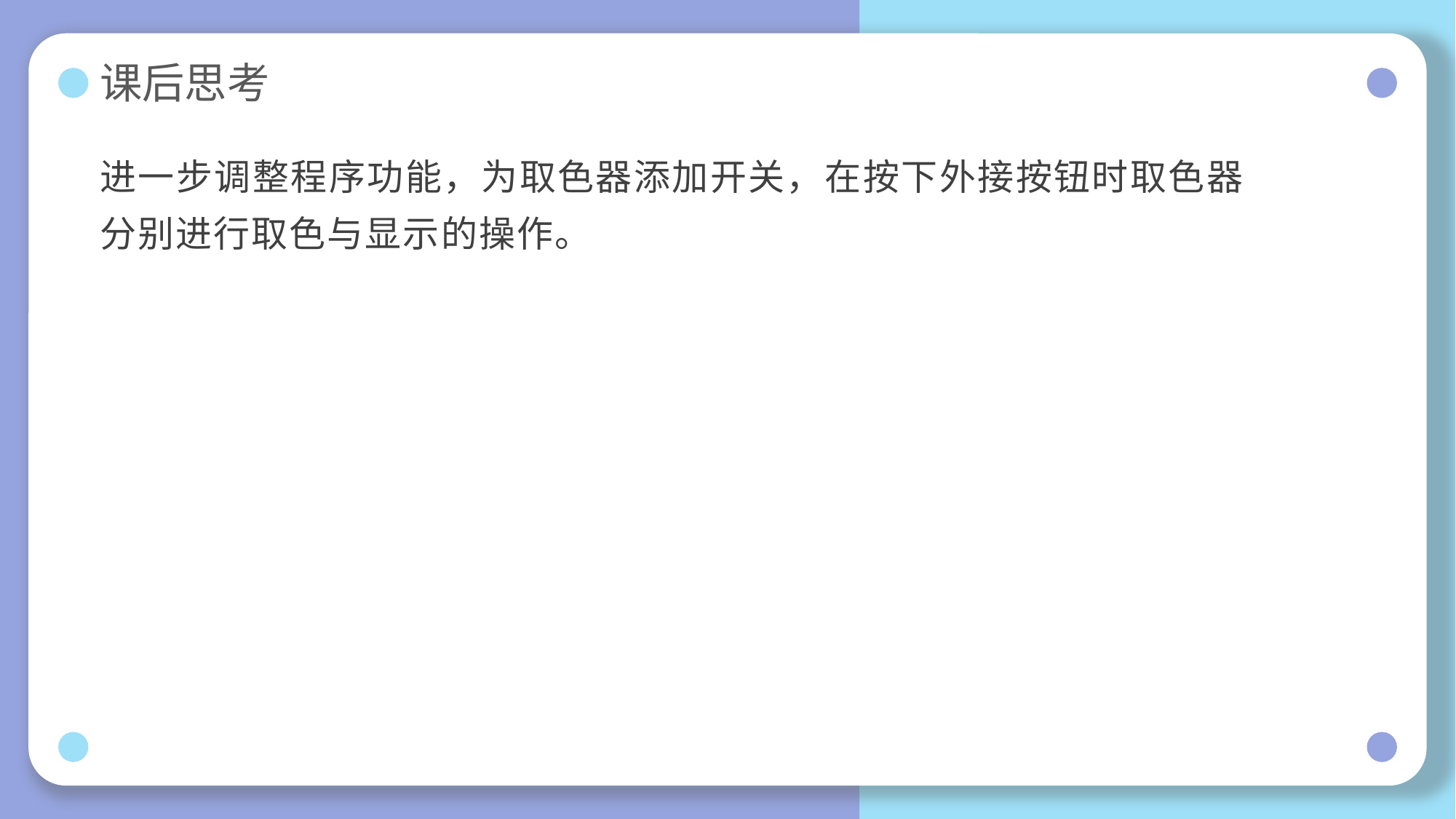

# 课后思考
进一步调整程序功能，为取色器添加开关，在按下外接按钮时取色器分别进行取色与显示的操作。